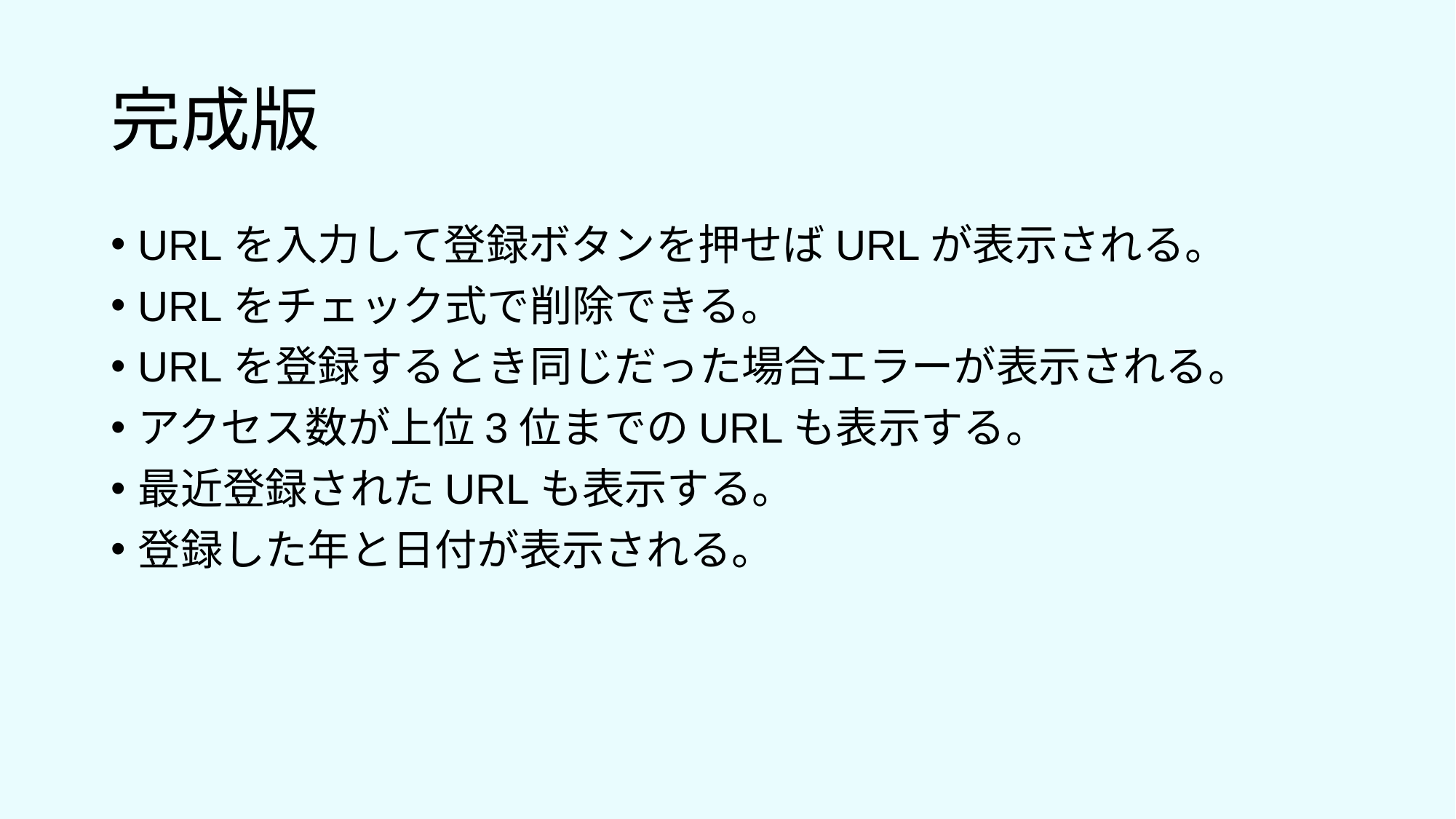

# 完成版
URLを入力して登録ボタンを押せばURLが表示される。
URLをチェック式で削除できる。
URLを登録するとき同じだった場合エラーが表示される。
アクセス数が上位3位までのURLも表示する。
最近登録されたURLも表示する。
登録した年と日付が表示される。